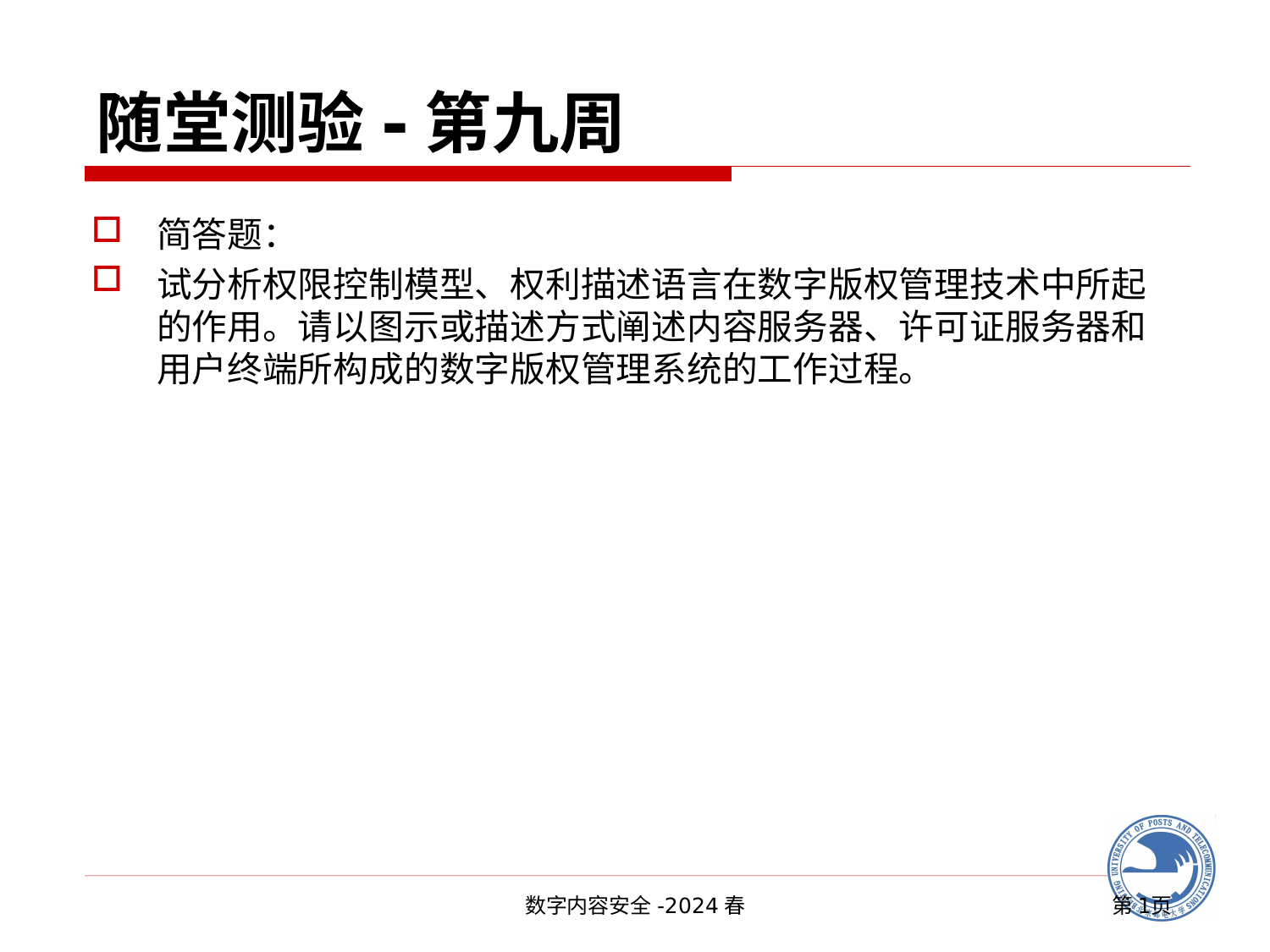

随堂测验-第九周
简答题：
试分析权限控制模型、权利描述语言在数字版权管理技术中所起的作用。请以图示或描述方式阐述内容服务器、许可证服务器和用户终端所构成的数字版权管理系统的工作过程。
数字内容安全-2024春
第1页